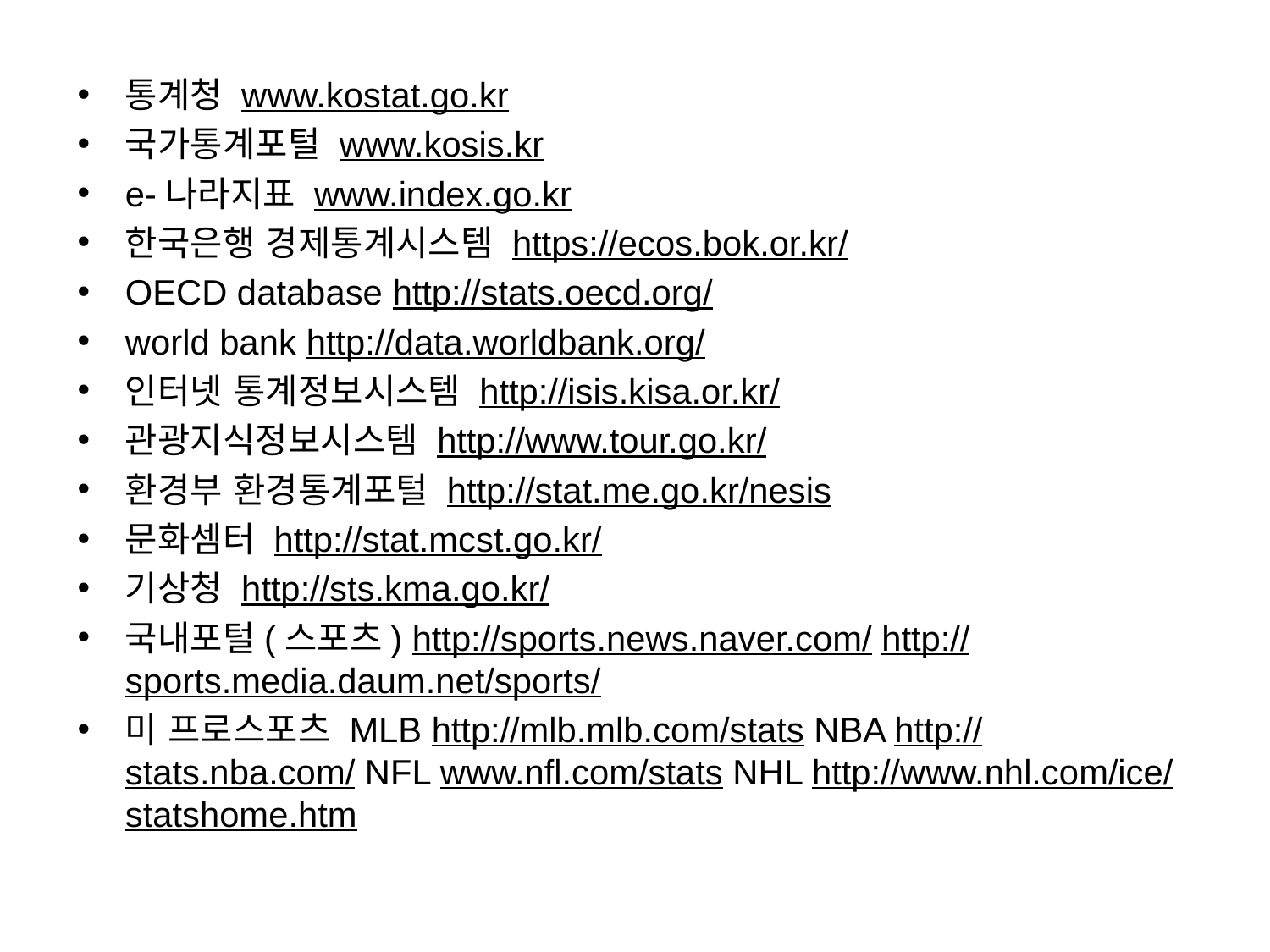

통계청 www.kostat.go.kr
국가통계포털 www.kosis.kr
e-나라지표 www.index.go.kr
한국은행 경제통계시스템 https://ecos.bok.or.kr/
OECD database http://stats.oecd.org/
world bank http://data.worldbank.org/
인터넷 통계정보시스템 http://isis.kisa.or.kr/
관광지식정보시스템 http://www.tour.go.kr/
환경부 환경통계포털 http://stat.me.go.kr/nesis
문화셈터 http://stat.mcst.go.kr/
기상청 http://sts.kma.go.kr/
국내포털(스포츠) http://sports.news.naver.com/ http://sports.media.daum.net/sports/
미 프로스포츠 MLB http://mlb.mlb.com/stats NBA http://stats.nba.com/ NFL www.nfl.com/stats‎ NHL http://www.nhl.com/ice/statshome.htm